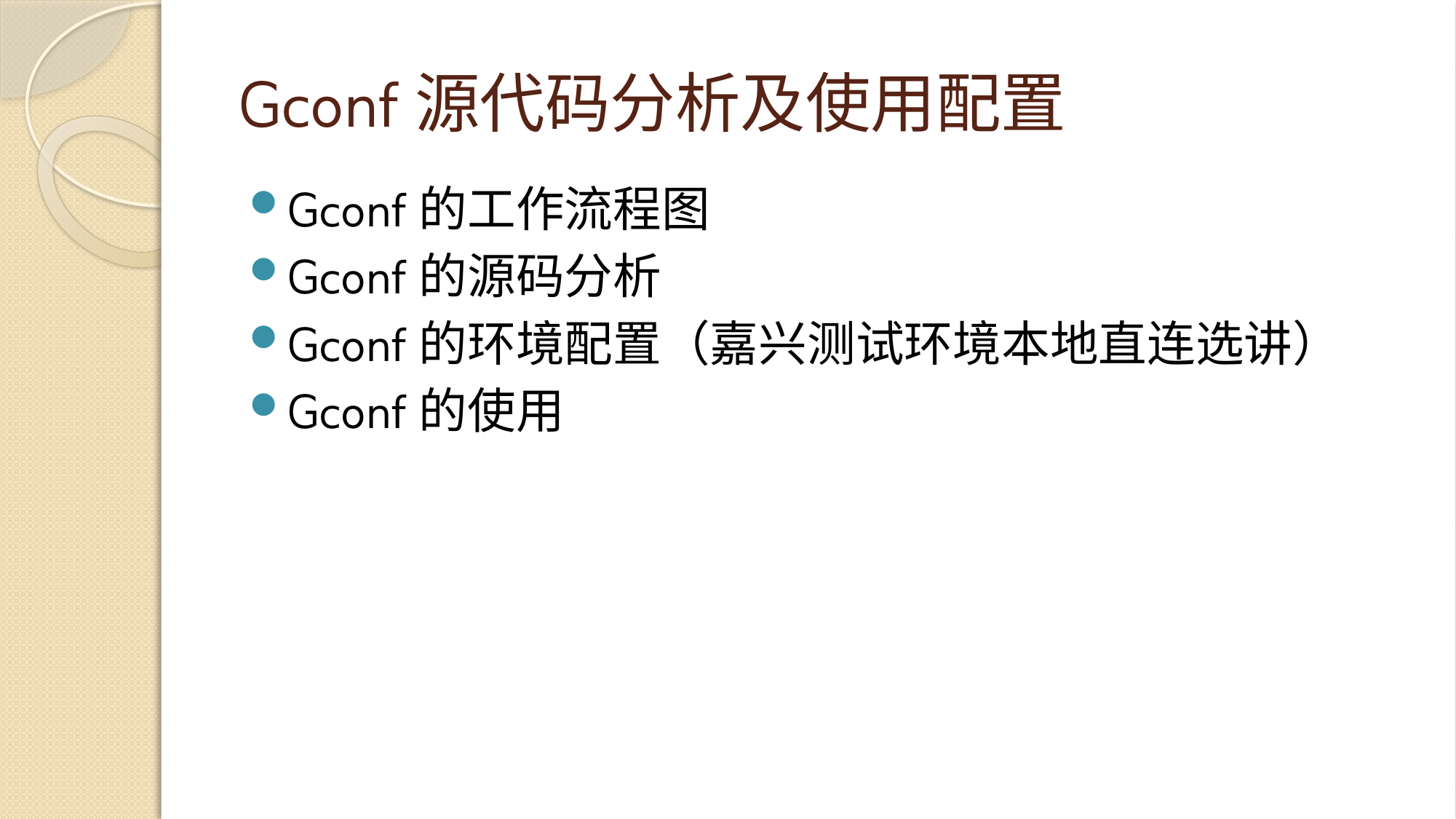

# Gconf源代码分析及使用配置
Gconf的工作流程图
Gconf的源码分析
Gconf的环境配置（嘉兴测试环境本地直连选讲）
Gconf的使用